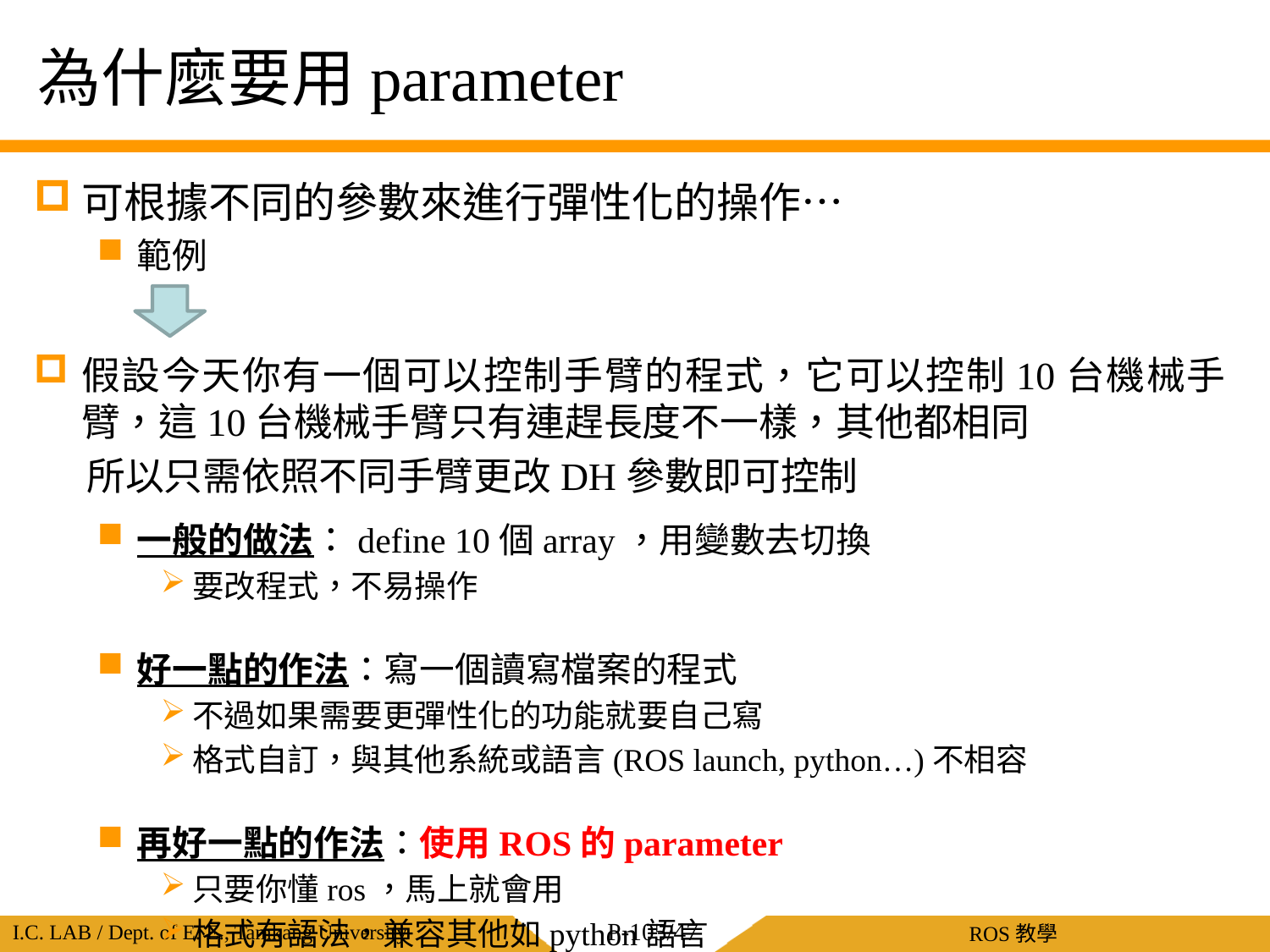

# 為什麼要用parameter
可根據不同的參數來進行彈性化的操作…
範例

假設今天你有一個可以控制手臂的程式，它可以控制10台機械手臂，這10台機械手臂只有連趕長度不一樣，其他都相同
     所以只需依照不同手臂更改DH參數即可控制

一般的做法：define 10個array，用變數去切換
要改程式，不易操作

好一點的作法：寫一個讀寫檔案的程式
不過如果需要更彈性化的功能就要自己寫
格式自訂，與其他系統或語言(ROS launch, python…)不相容

再好一點的作法：使用ROS的parameter
只要你懂ros，馬上就會用
格式有語法，兼容其他如python語言